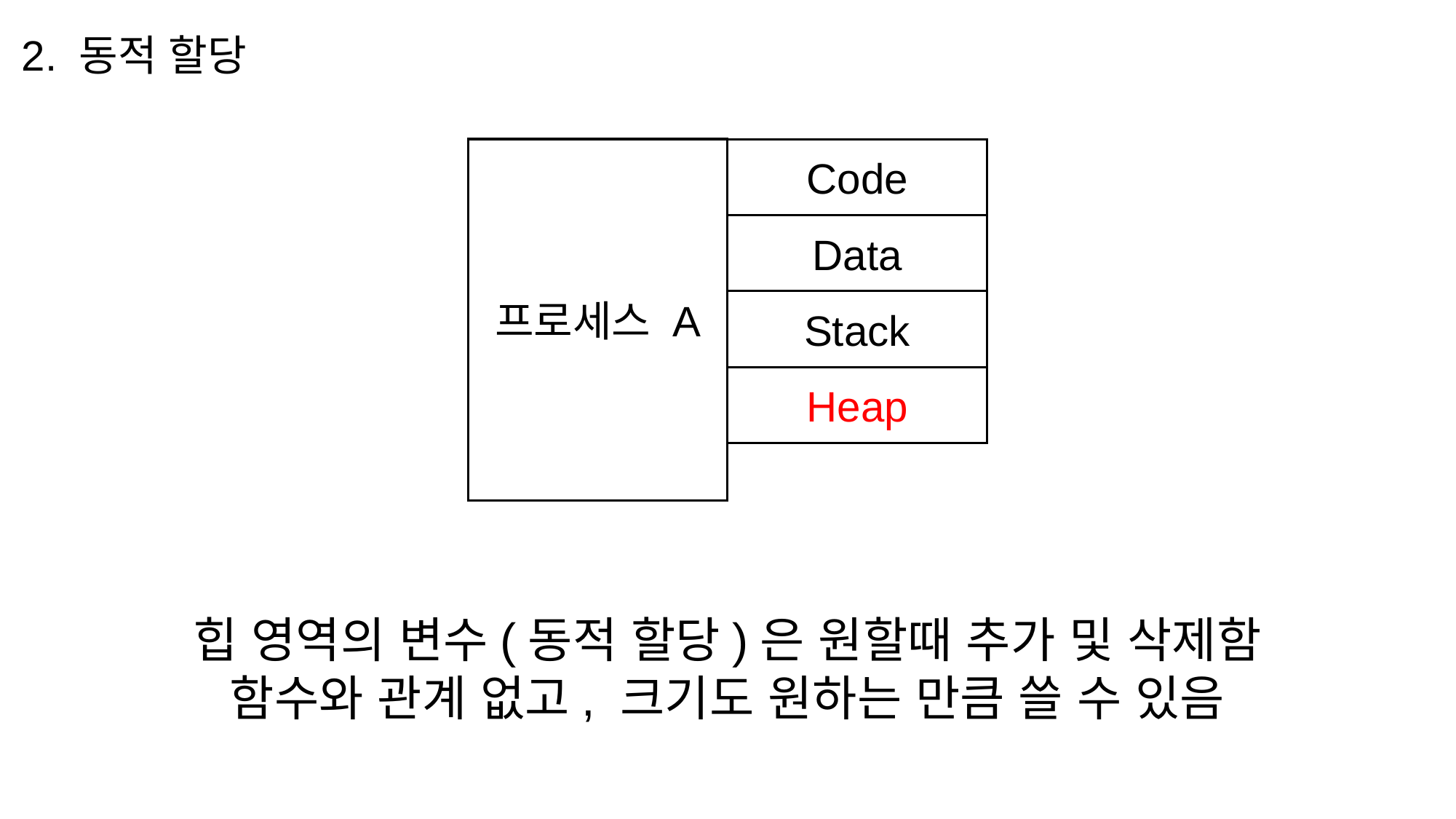

2. 동적 할당
프로세스 A
Code
Data
Stack
Heap
힙 영역의 변수(동적 할당)은 원할때 추가 및 삭제함
함수와 관계 없고, 크기도 원하는 만큼 쓸 수 있음